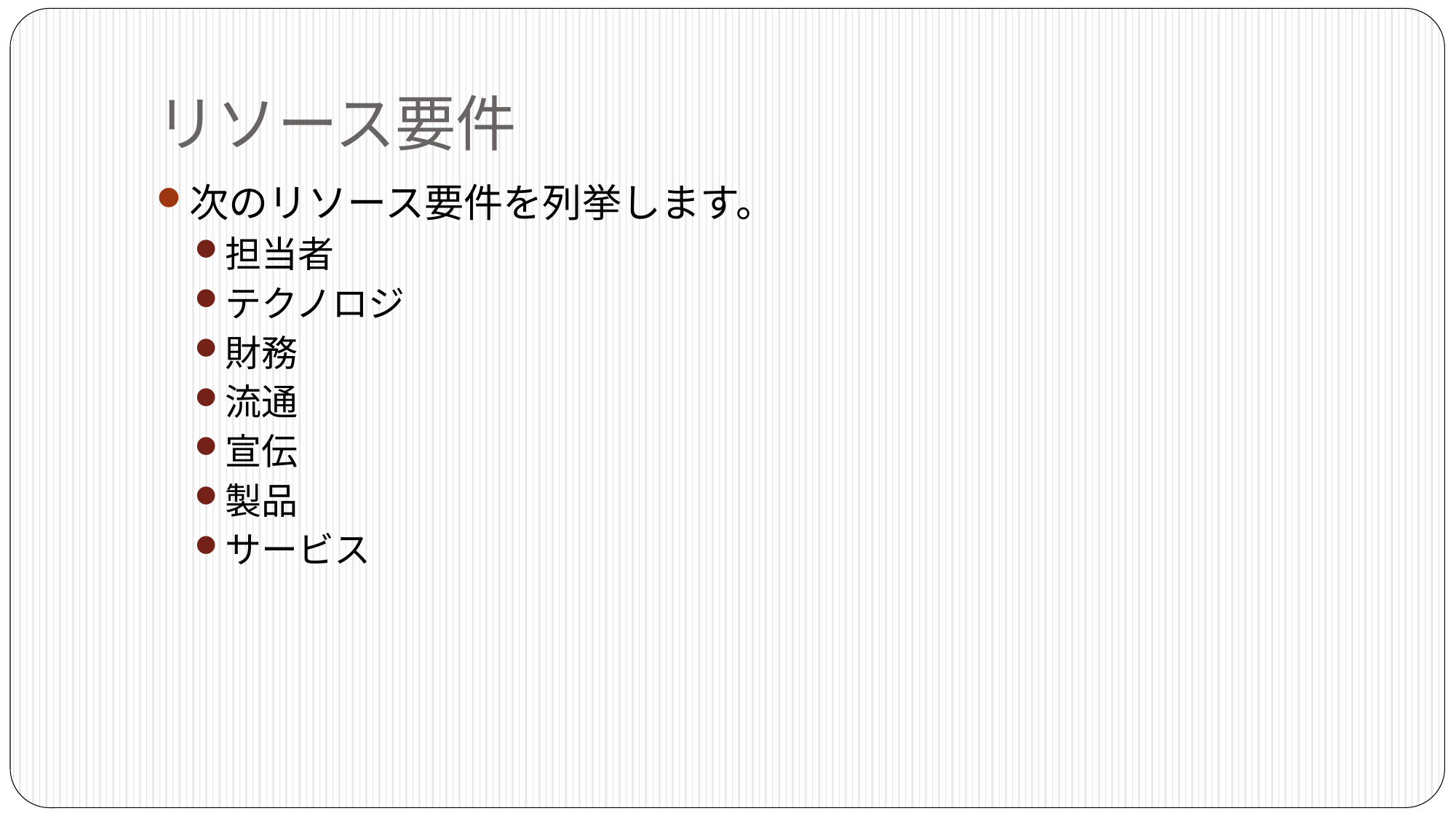

# リソース要件
次のリソース要件を列挙します。
担当者
テクノロジ
財務
流通
宣伝
製品
サービス